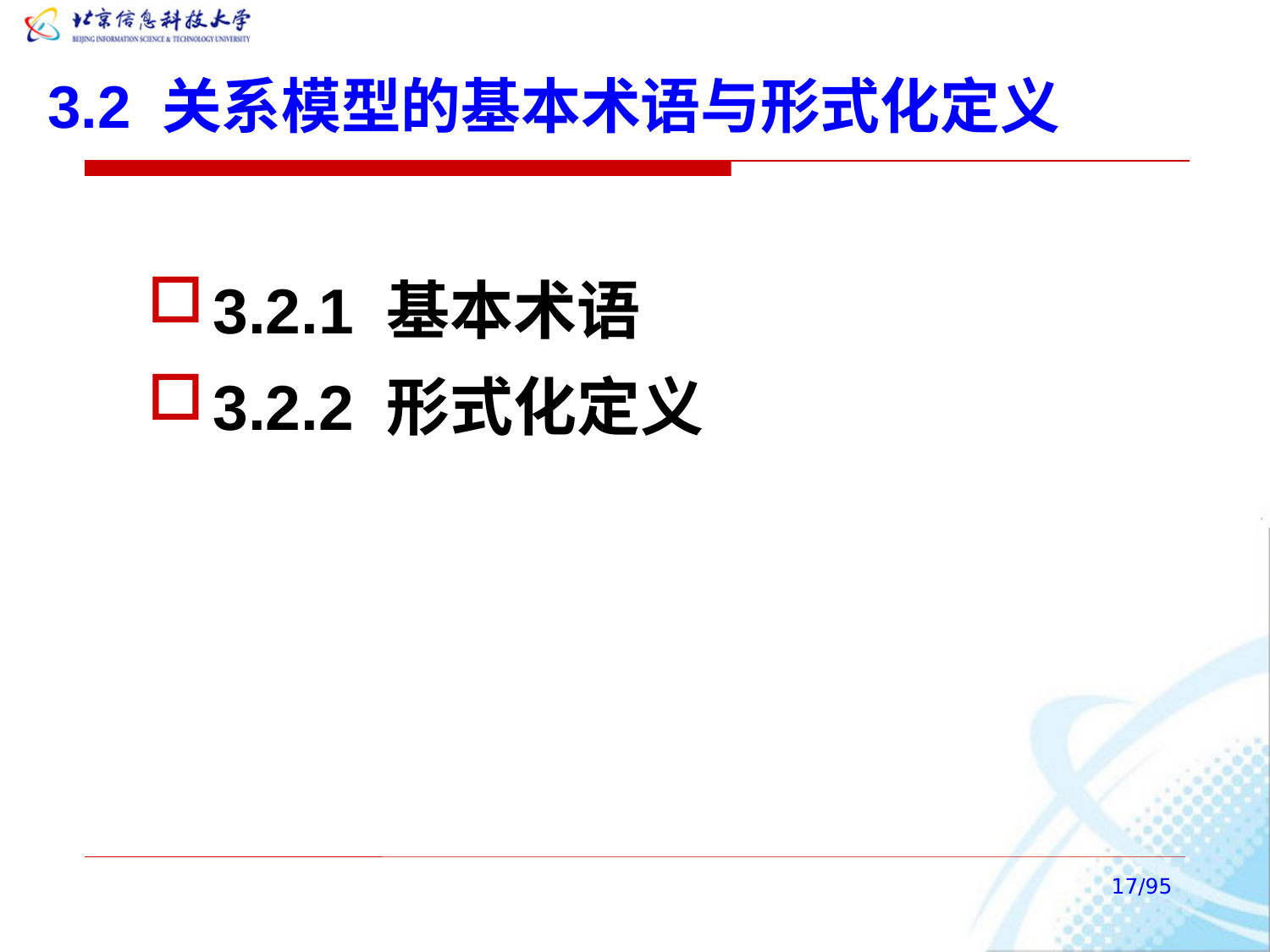

# 3.2 关系模型的基本术语与形式化定义
3.2.1 基本术语
3.2.2 形式化定义

17/95